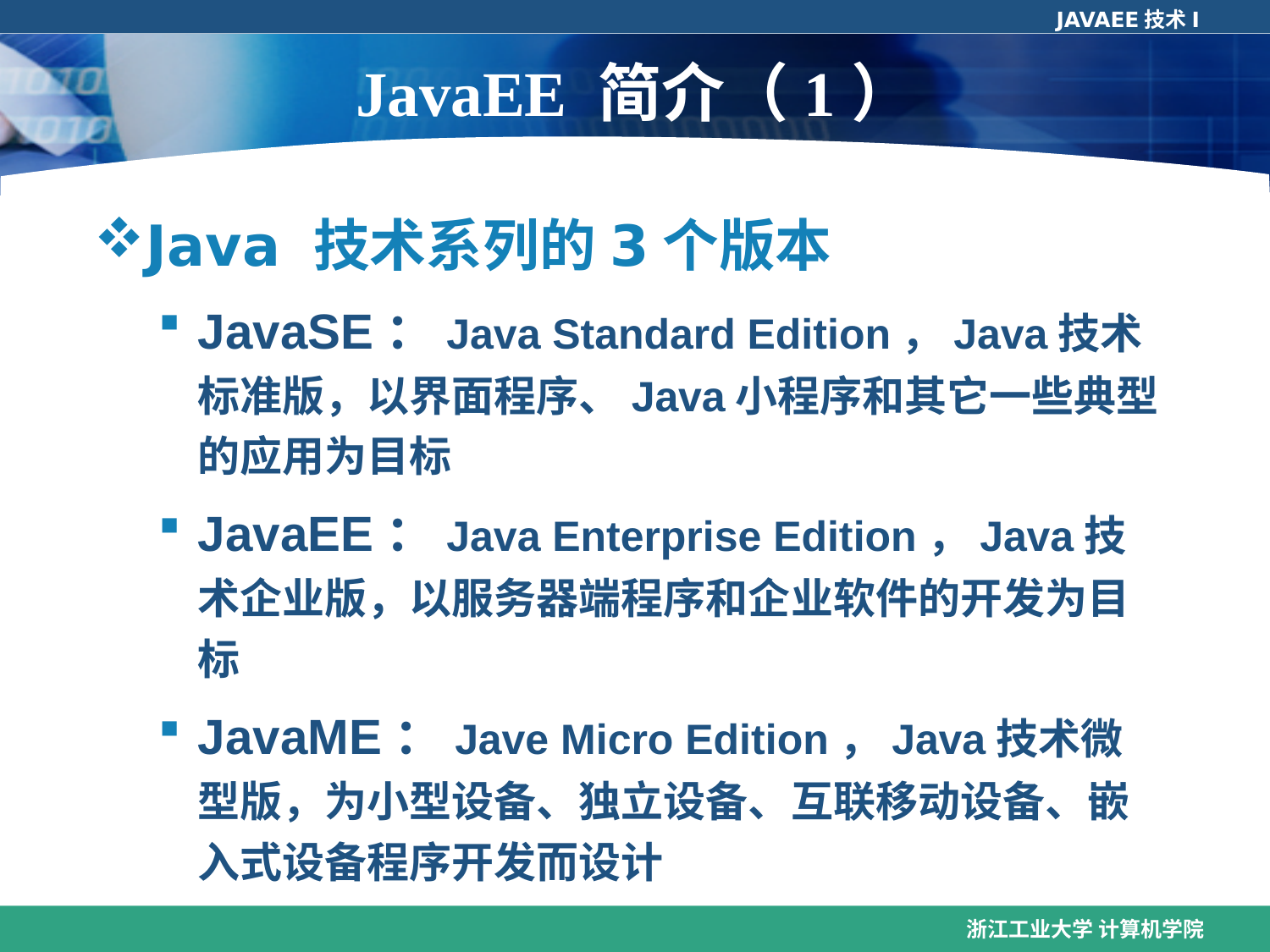

# JavaEE 简介（1）
Java 技术系列的3个版本
JavaSE：Java Standard Edition，Java技术标准版，以界面程序、Java小程序和其它一些典型的应用为目标
JavaEE：Java Enterprise Edition，Java技术企业版，以服务器端程序和企业软件的开发为目标
JavaME：Jave Micro Edition，Java技术微型版，为小型设备、独立设备、互联移动设备、嵌入式设备程序开发而设计